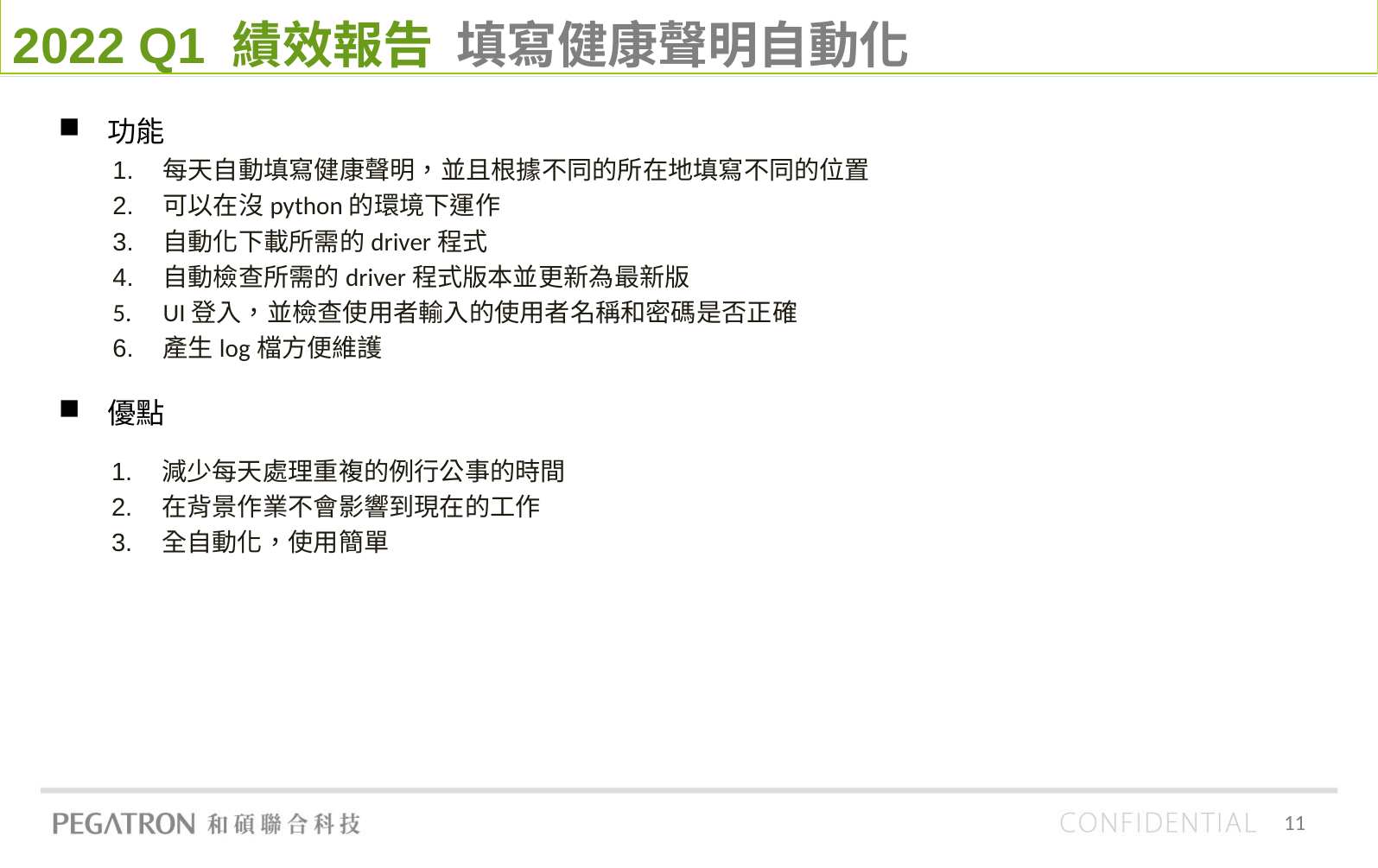

2022 Q1 績效報告  填寫健康聲明自動化
功能

優點
每天自動填寫健康聲明，並且根據不同的所在地填寫不同的位置
可以在沒python的環境下運作
自動化下載所需的driver程式
自動檢查所需的driver程式版本並更新為最新版
UI登入，並檢查使用者輸入的使用者名稱和密碼是否正確
產生log檔方便維護
減少每天處理重複的例行公事的時間
在背景作業不會影響到現在的工作
全自動化，使用簡單

11